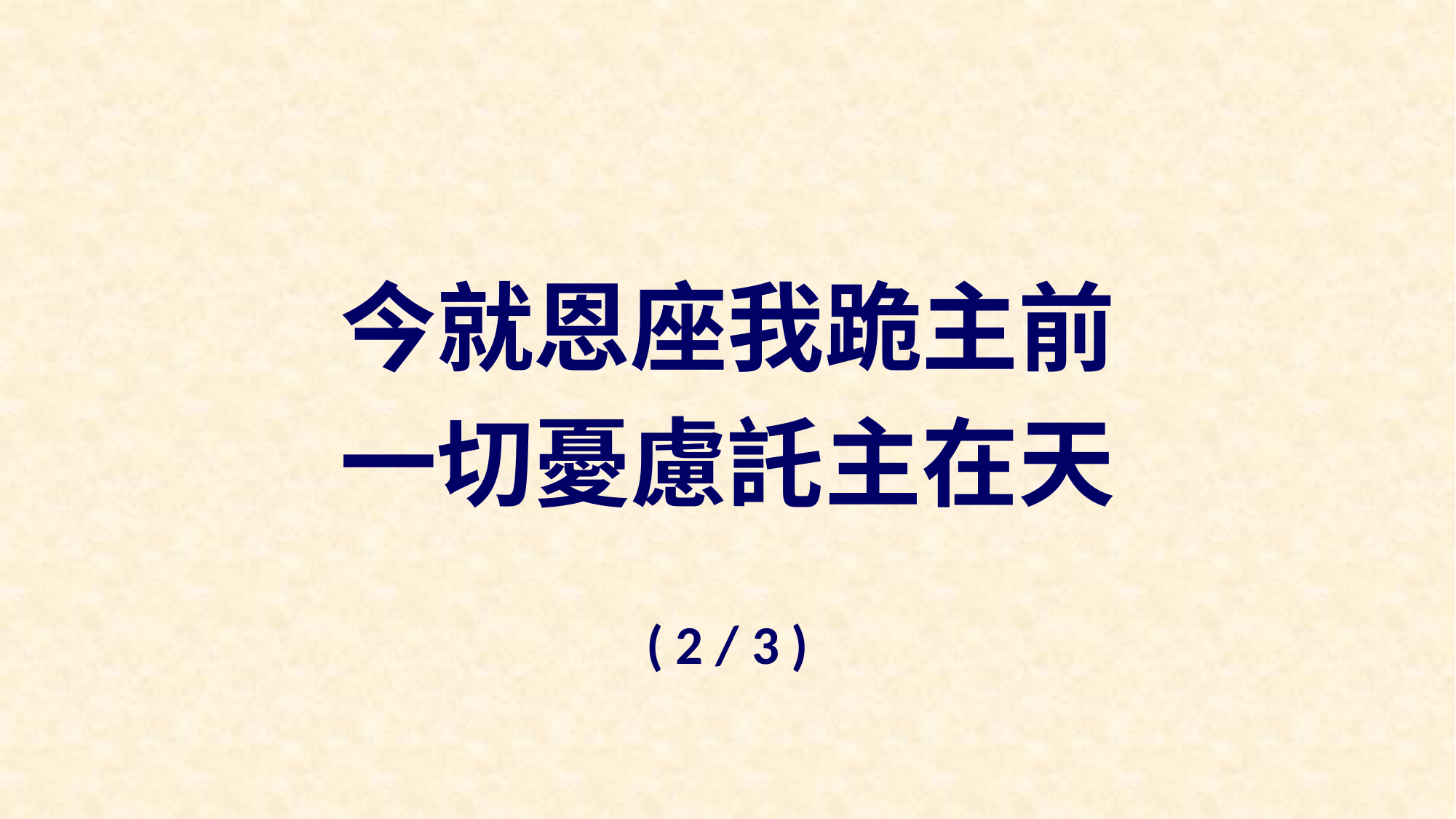

今就恩座我跪主前
一切憂慮託主在天
( 2 / 3 )